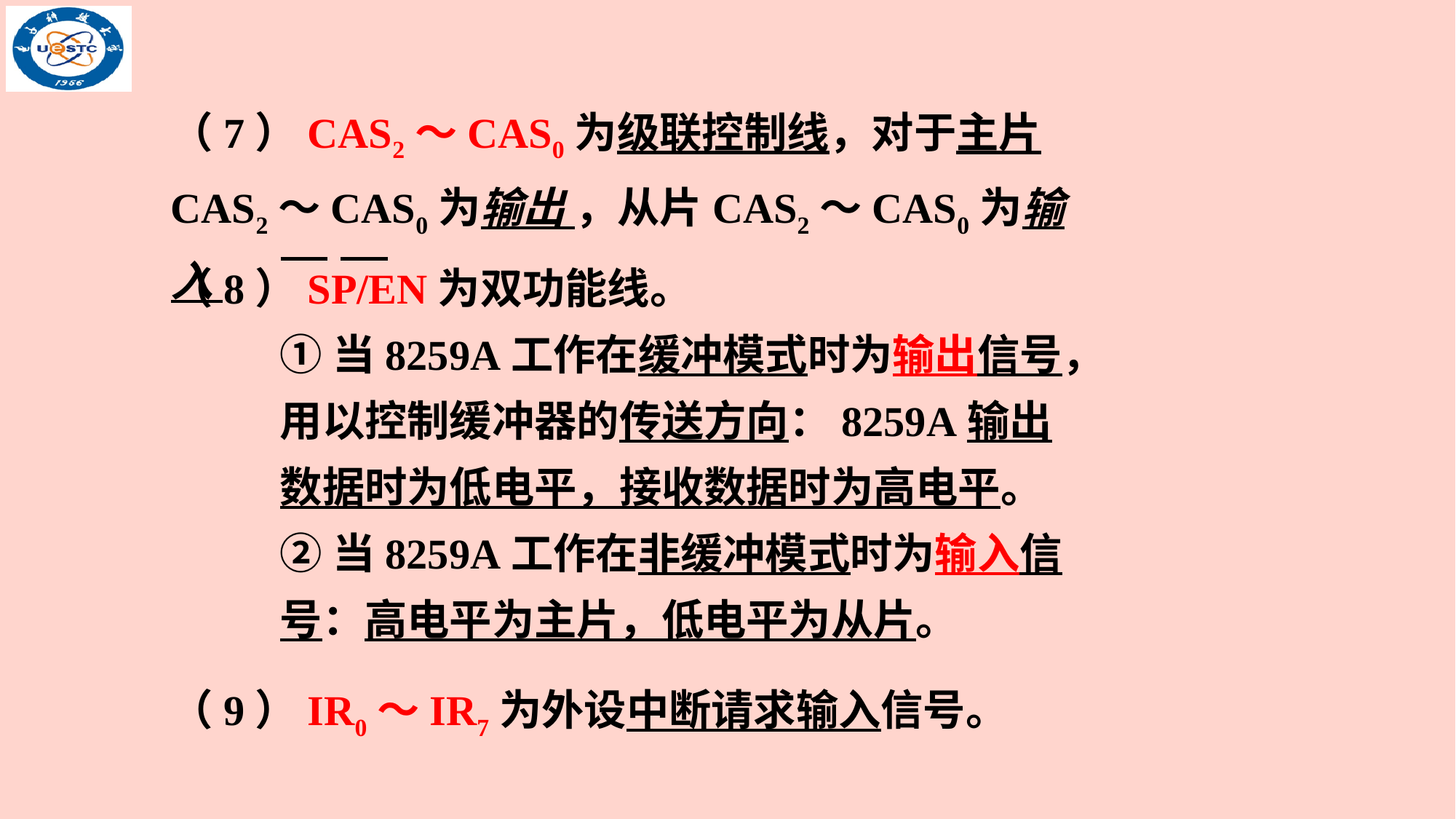

（7）CAS2～CAS0为级联控制线，对于主片CAS2～CAS0为输出 ，从片CAS2～CAS0为输入
（8）SP/EN为双功能线。
①当8259A工作在缓冲模式时为输出信号，用以控制缓冲器的传送方向：8259A输出数据时为低电平，接收数据时为高电平。
②当8259A工作在非缓冲模式时为输入信号：高电平为主片，低电平为从片。
（9）IR0～IR7为外设中断请求输入信号。